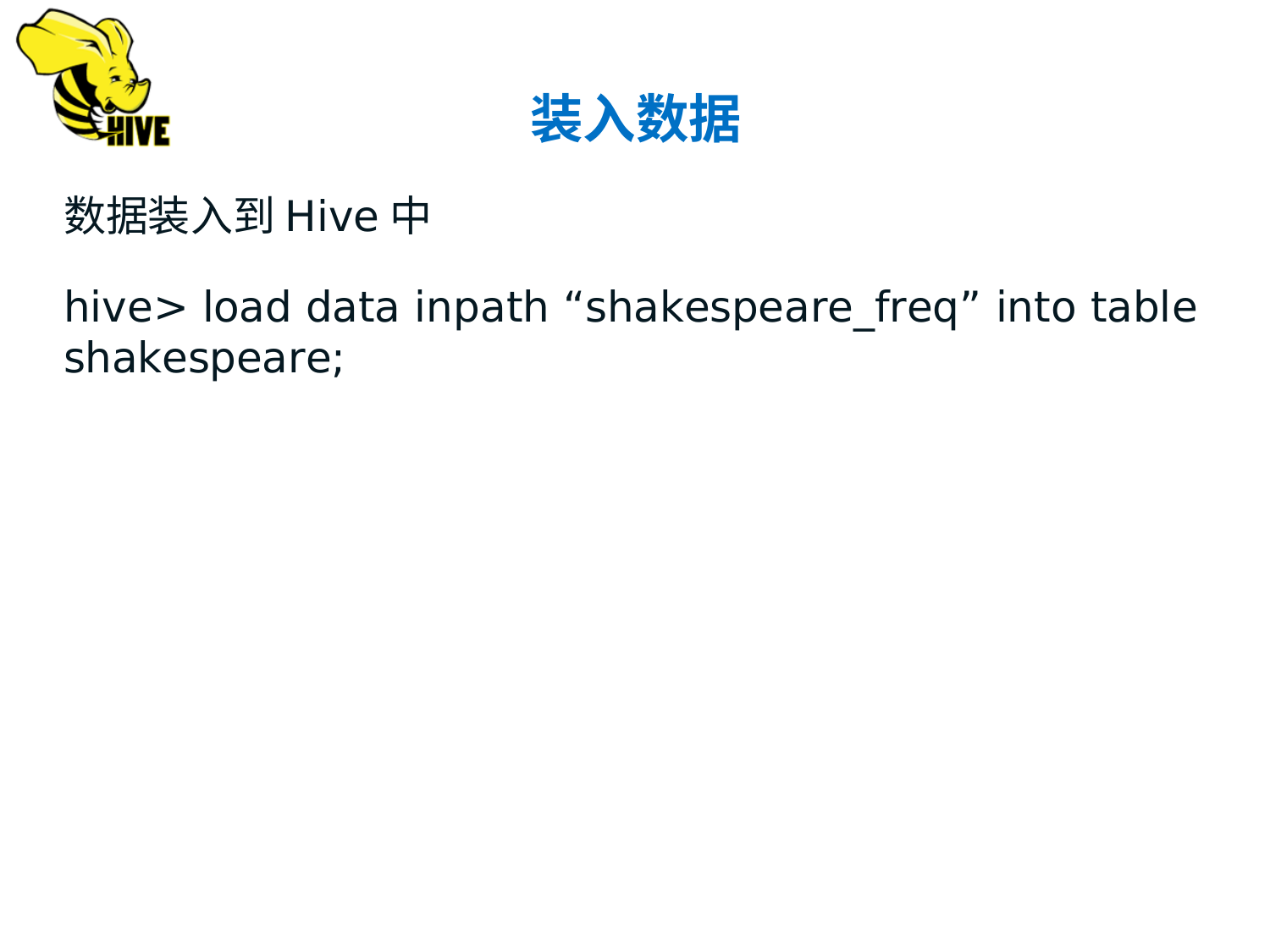

# 装入数据
数据装入到Hive中

hive> load data inpath “shakespeare_freq” into table shakespeare;